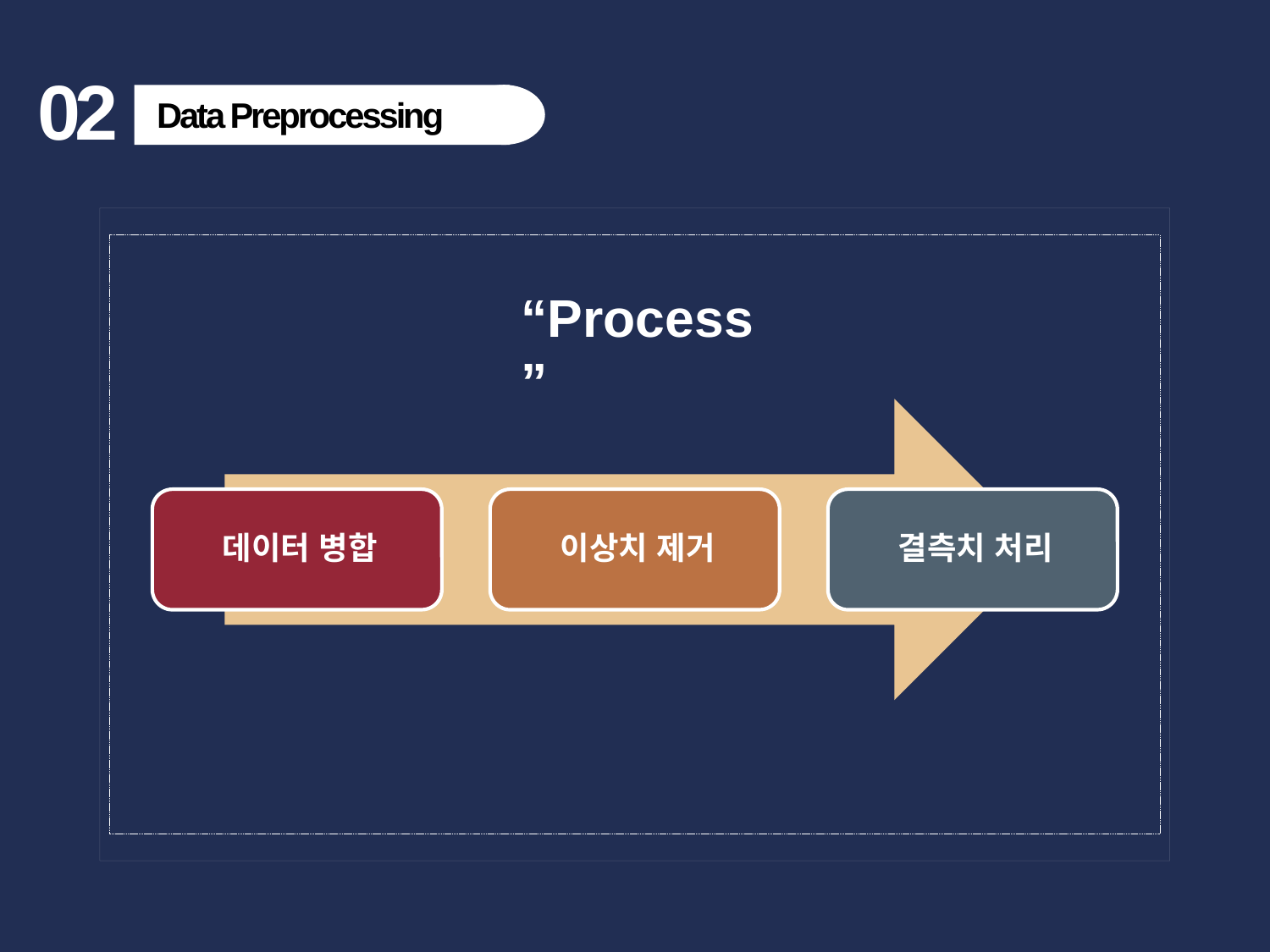

02

Data Preprocessing

“Process”
데이터 병합
이상치 제거
결측치 처리